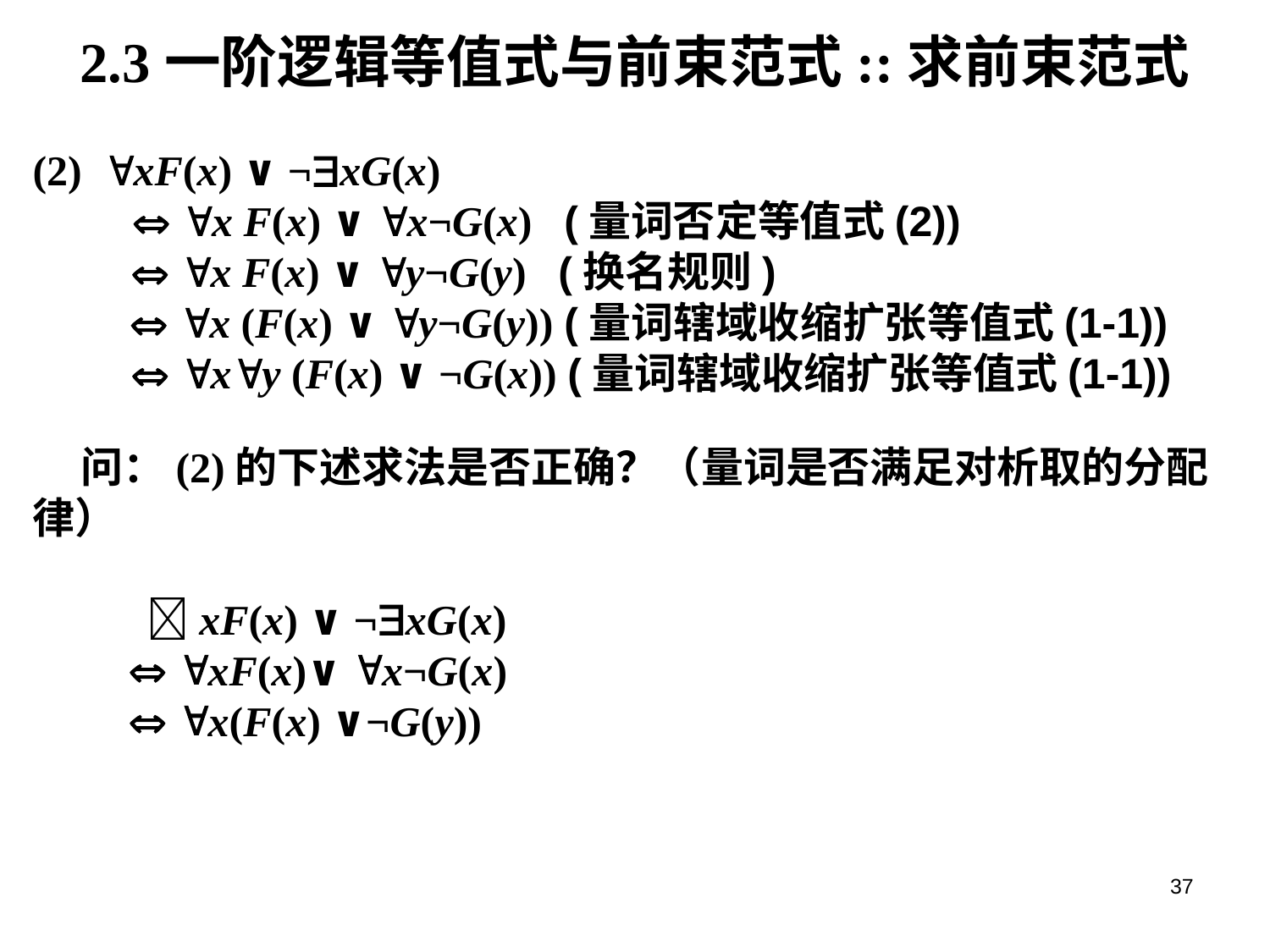

2.3一阶逻辑等值式与前束范式::求前束范式
(2)  ∀xF(x) ∨ ¬∃xG(x)    
         ⇔ ∀x F(x) ∨ ∀x¬G(x)   (量词否定等值式(2))
         ⇔ ∀x F(x) ∨ ∀y¬G(y)   (换名规则)
         ⇔ ∀x (F(x) ∨ ∀y¬G(y)) (量词辖域收缩扩张等值式(1-1))
         ⇔ ∀x∀y (F(x) ∨ ¬G(x)) (量词辖域收缩扩张等值式(1-1))
    问：(2)的下述求法是否正确？（量词是否满足对析取的分配律）
            ∀xF(x) ∨ ¬∃xG(x)
         ⇔ ∀xF(x)∨ ∀x¬G(x)
         ⇔ ∀x(F(x) ∨¬G(y))
37